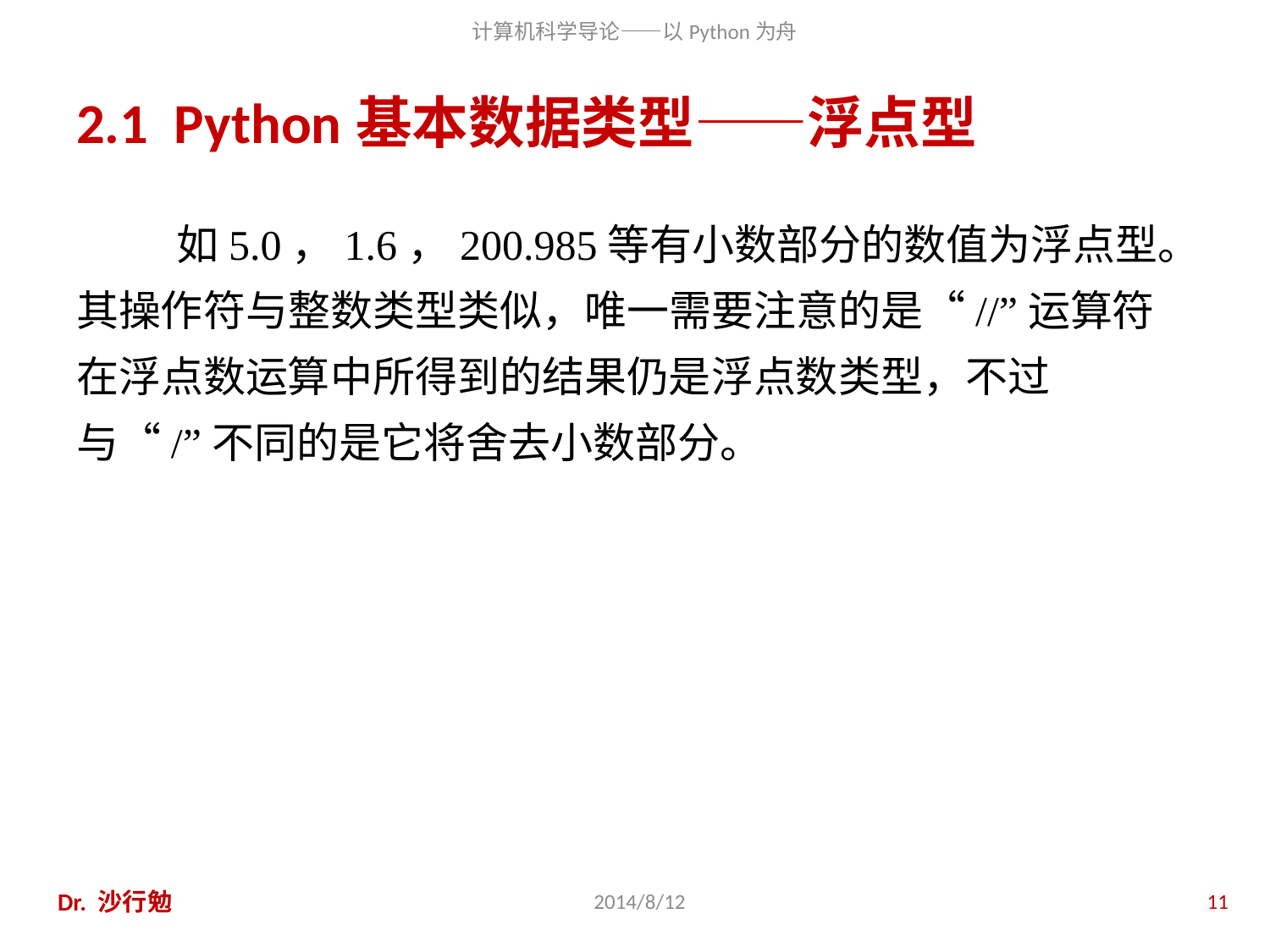

# 2.1  Python基本数据类型——浮点型
如5.0，1.6，200.985等有小数部分的数值为浮点型。其操作符与整数类型类似，唯一需要注意的是“//”运算符在浮点数运算中所得到的结果仍是浮点数类型，不过与“/”不同的是它将舍去小数部分。
Dr. 沙行勉
2014/8/12
11